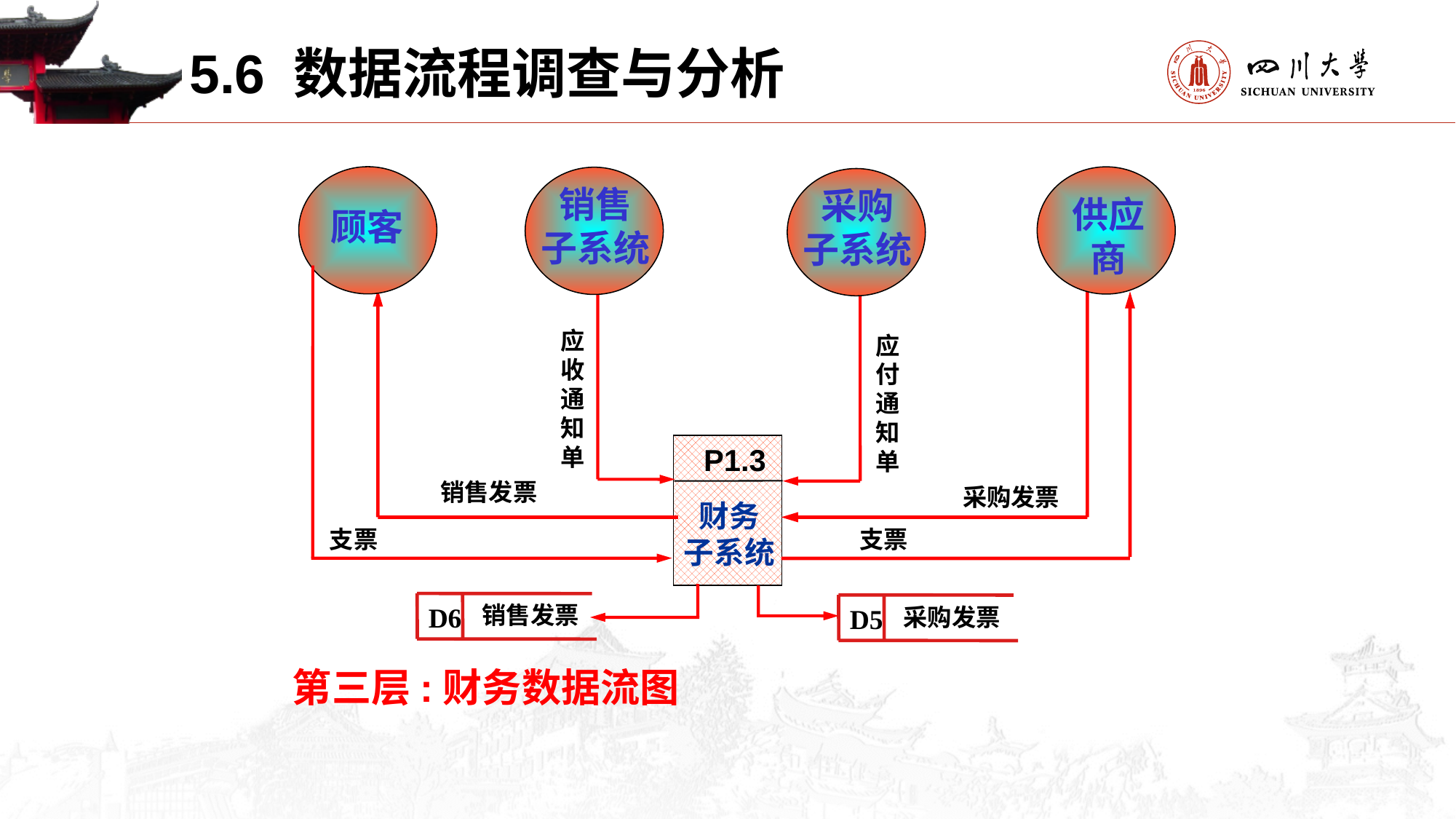

5.6 数据流程调查与分析

顾客

供应商

销售
子系统

采购
子系统

应收
通知单
应付
通知单

P1.3
销售发票
采购发票

财务
子系统

支票
支票

销售发票
D6

采购发票
D5

第三层:财务数据流图